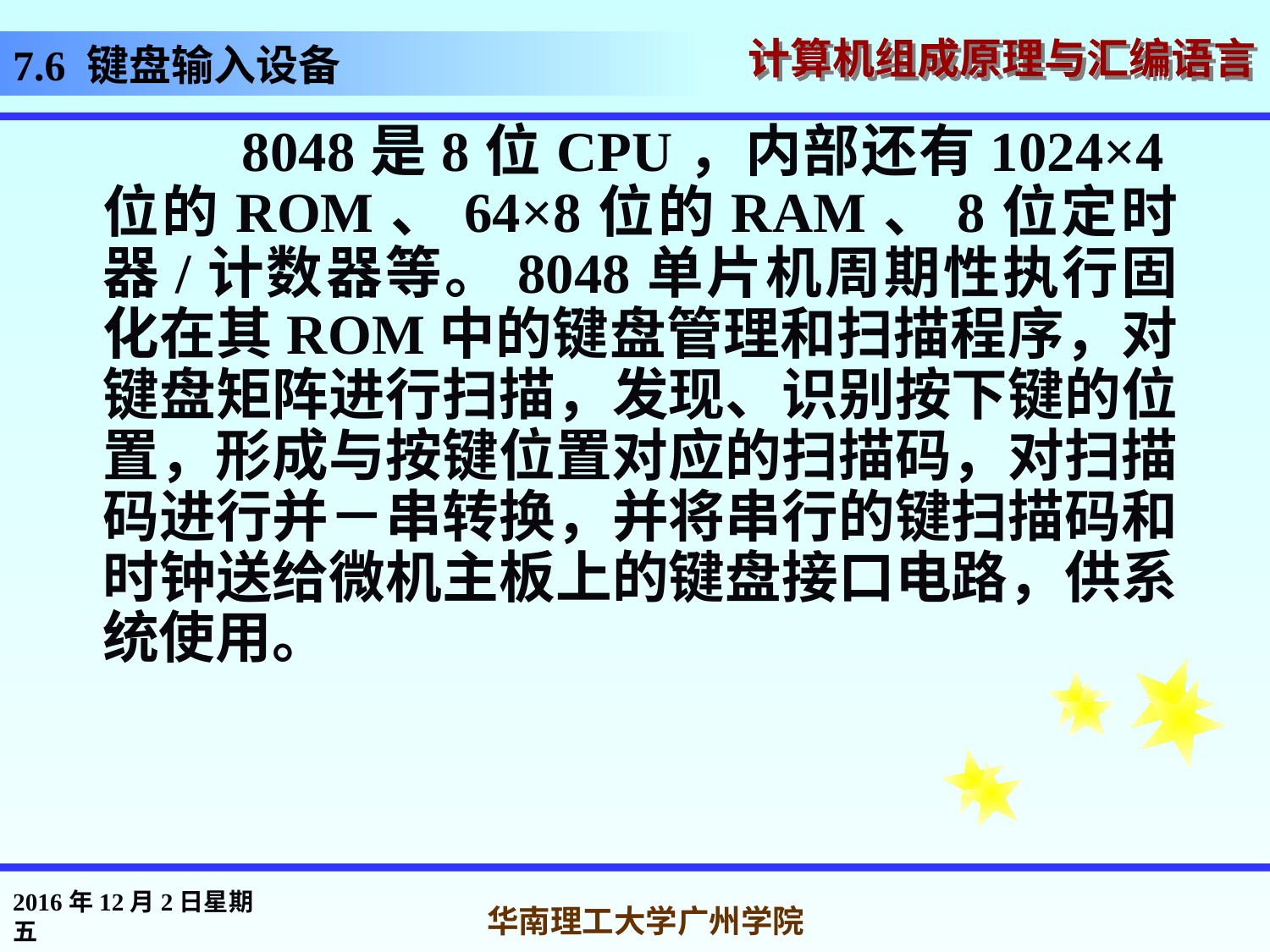

# 7.6 键盘输入设备
            8048是8位CPU，内部还有1024×4位的ROM、64×8位的RAM、8位定时器/计数器等。8048单片机周期性执行固化在其ROM中的键盘管理和扫描程序，对键盘矩阵进行扫描，发现、识别按下键的位置，形成与按键位置对应的扫描码，对扫描码进行并－串转换，并将串行的键扫描码和时钟送给微机主板上的键盘接口电路，供系统使用。
2016年12月2日星期五
华南理工大学广州学院